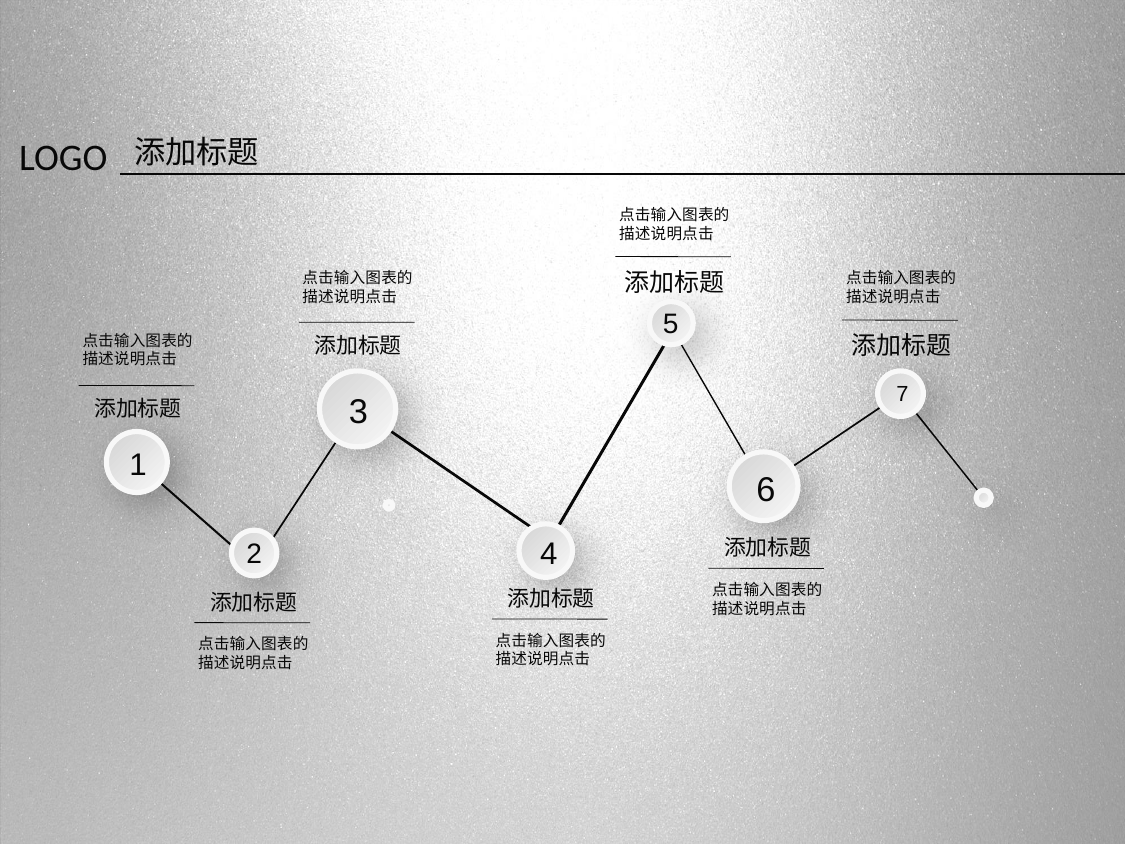

添加标题
LOGO
点击输入图表的描述说明点击

添加标题
点击输入图表的描述说明点击
点击输入图表的描述说明点击
5

添加标题
点击输入图表的描述说明点击
添加标题

3

7

添加标题

1

6

4
添加标题
2

点击输入图表的描述说明点击
添加标题
添加标题

点击输入图表的描述说明点击
点击输入图表的描述说明点击
延时文字，不要可以删除